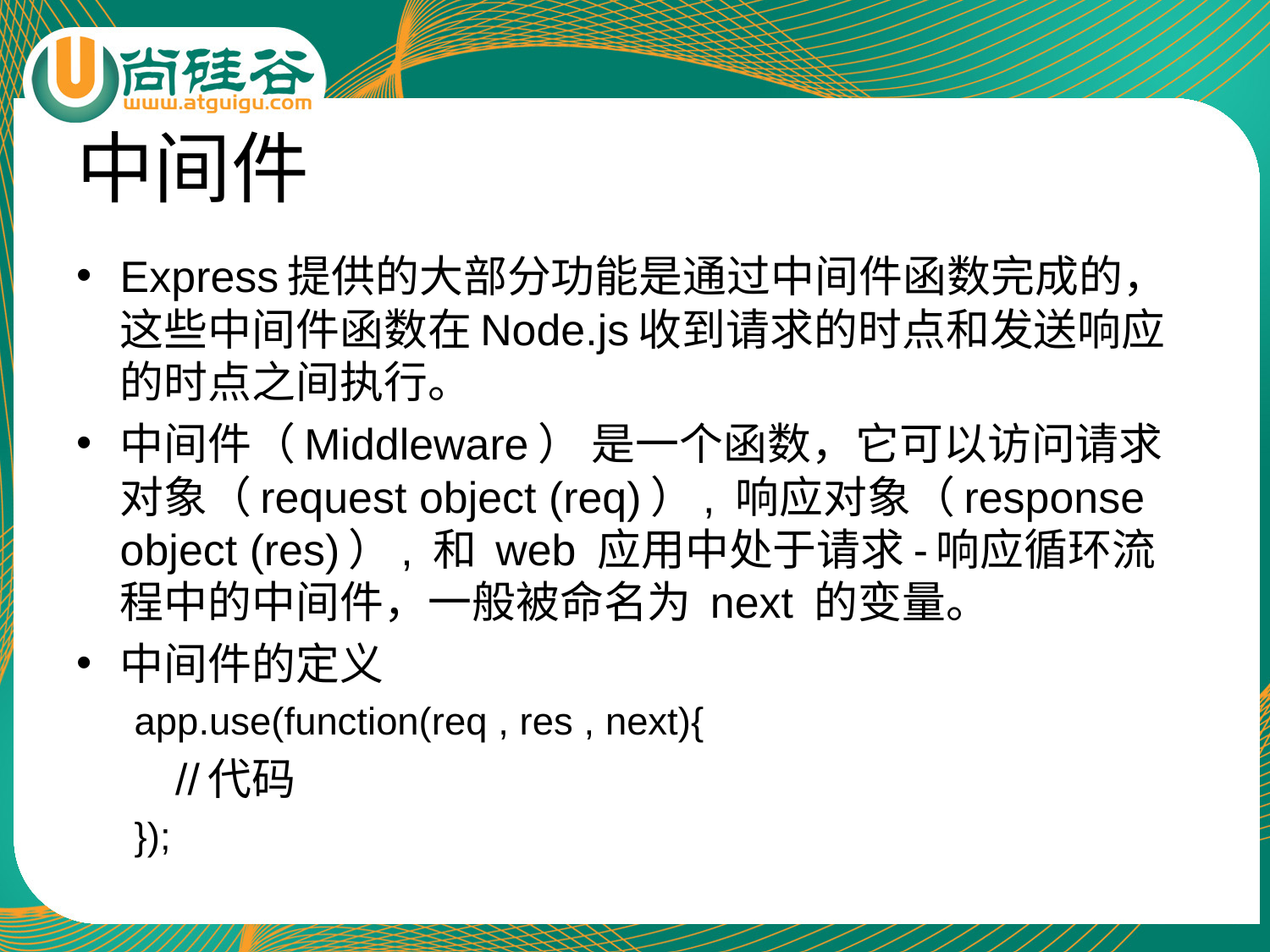

# 中间件
Express提供的大部分功能是通过中间件函数完成的，这些中间件函数在Node.js收到请求的时点和发送响应的时点之间执行。
中间件（Middleware） 是一个函数，它可以访问请求对象（request object (req)）, 响应对象（response object (res)）, 和 web 应用中处于请求-响应循环流程中的中间件，一般被命名为 next 的变量。
中间件的定义
app.use(function(req , res , next){
	//代码
});